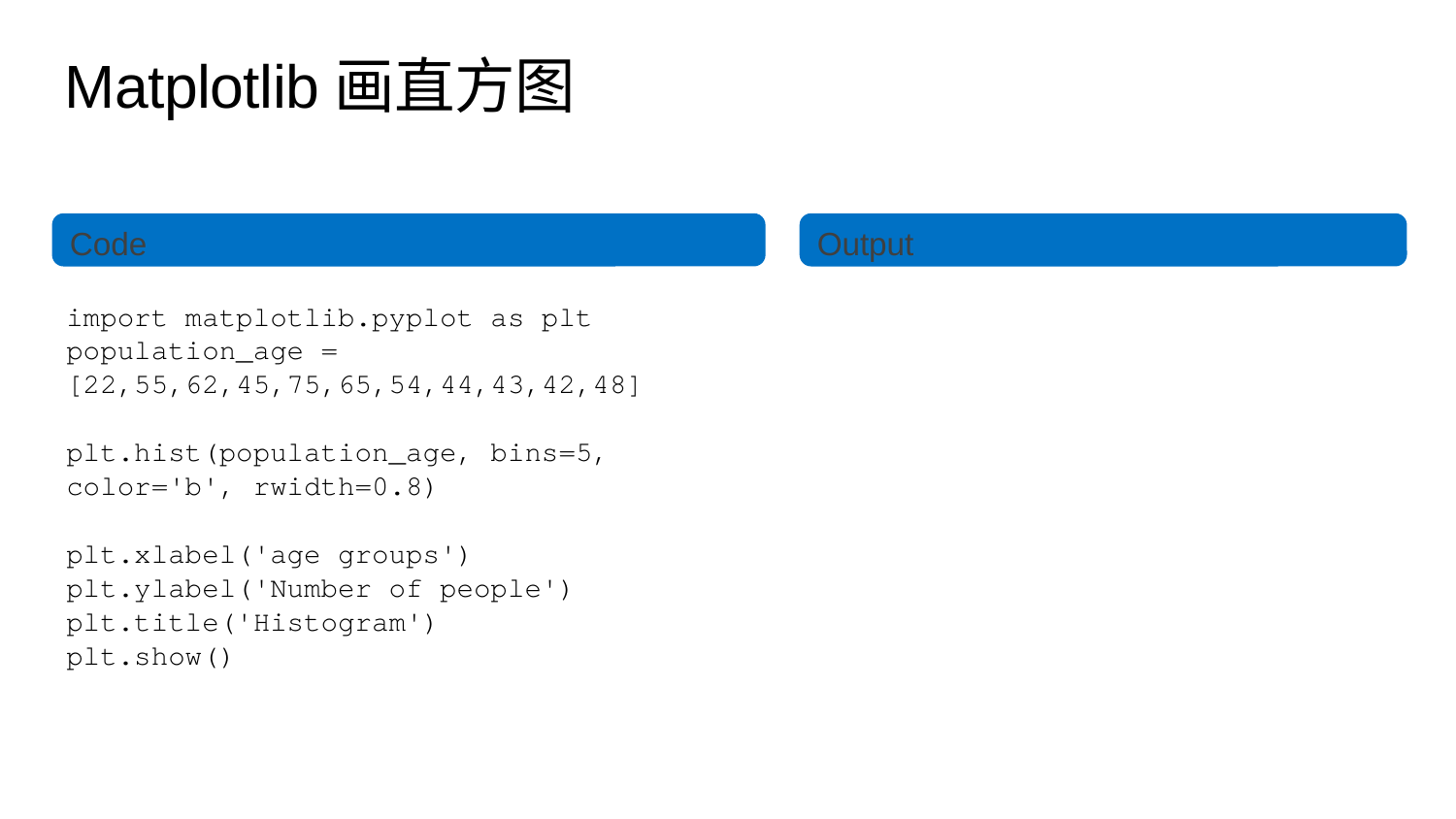

Matplotlib画直方图
Code
Output
import matplotlib.pyplot as plt
population_age = [22,55,62,45,75,65,54,44,43,42,48]

plt.hist(population_age, bins=5,  color='b', rwidth=0.8)

plt.xlabel('age groups')
plt.ylabel('Number of people')
plt.title('Histogram')
plt.show()